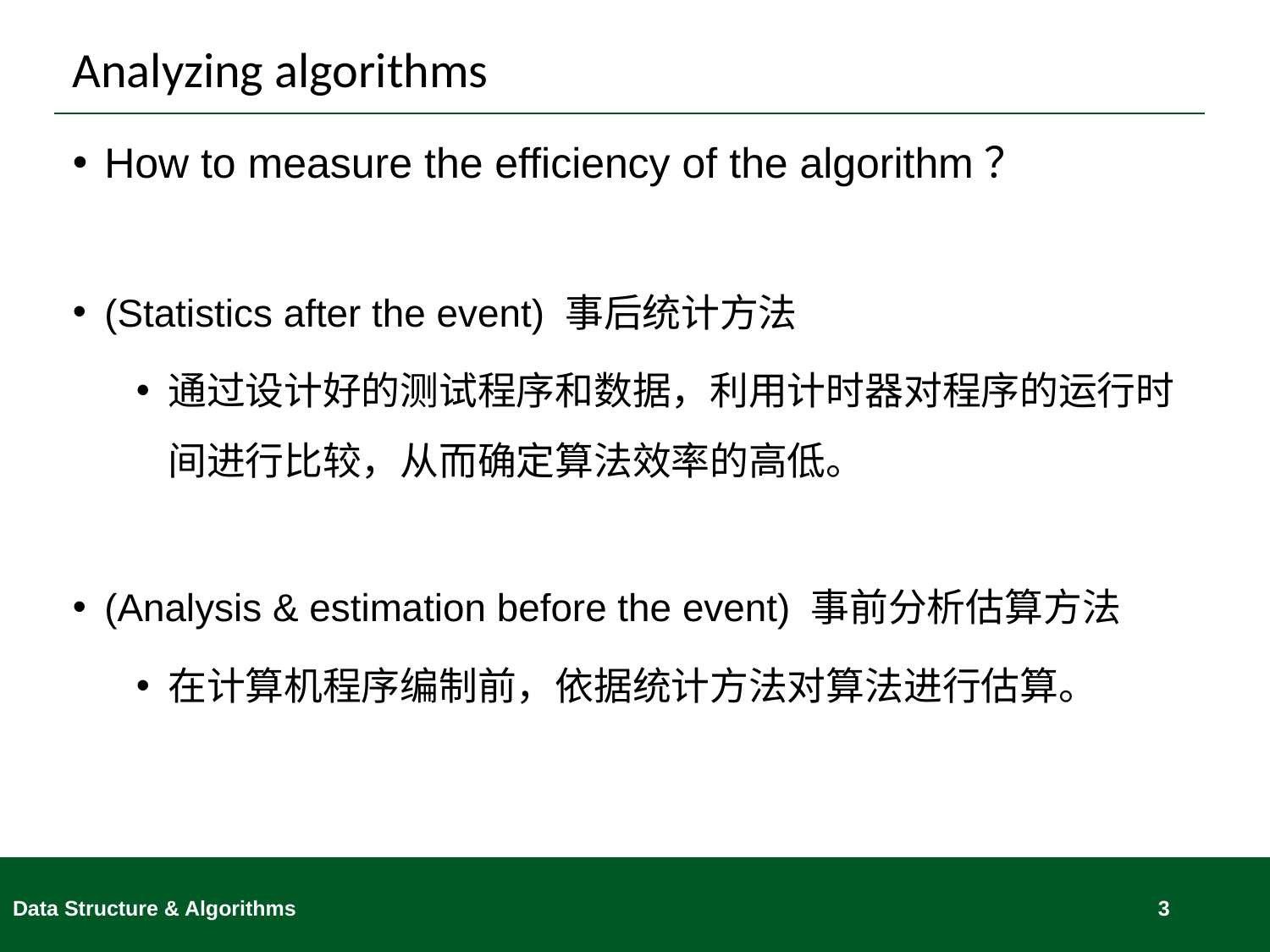

# Analyzing algorithms
How to measure the efficiency of the algorithm？

(Statistics after the event) 事后统计方法
通过设计好的测试程序和数据，利用计时器对程序的运行时间进行比较，从而确定算法效率的高低。

(Analysis & estimation before the event) 事前分析估算方法
在计算机程序编制前，依据统计方法对算法进行估算。
Data Structure & Algorithms
3